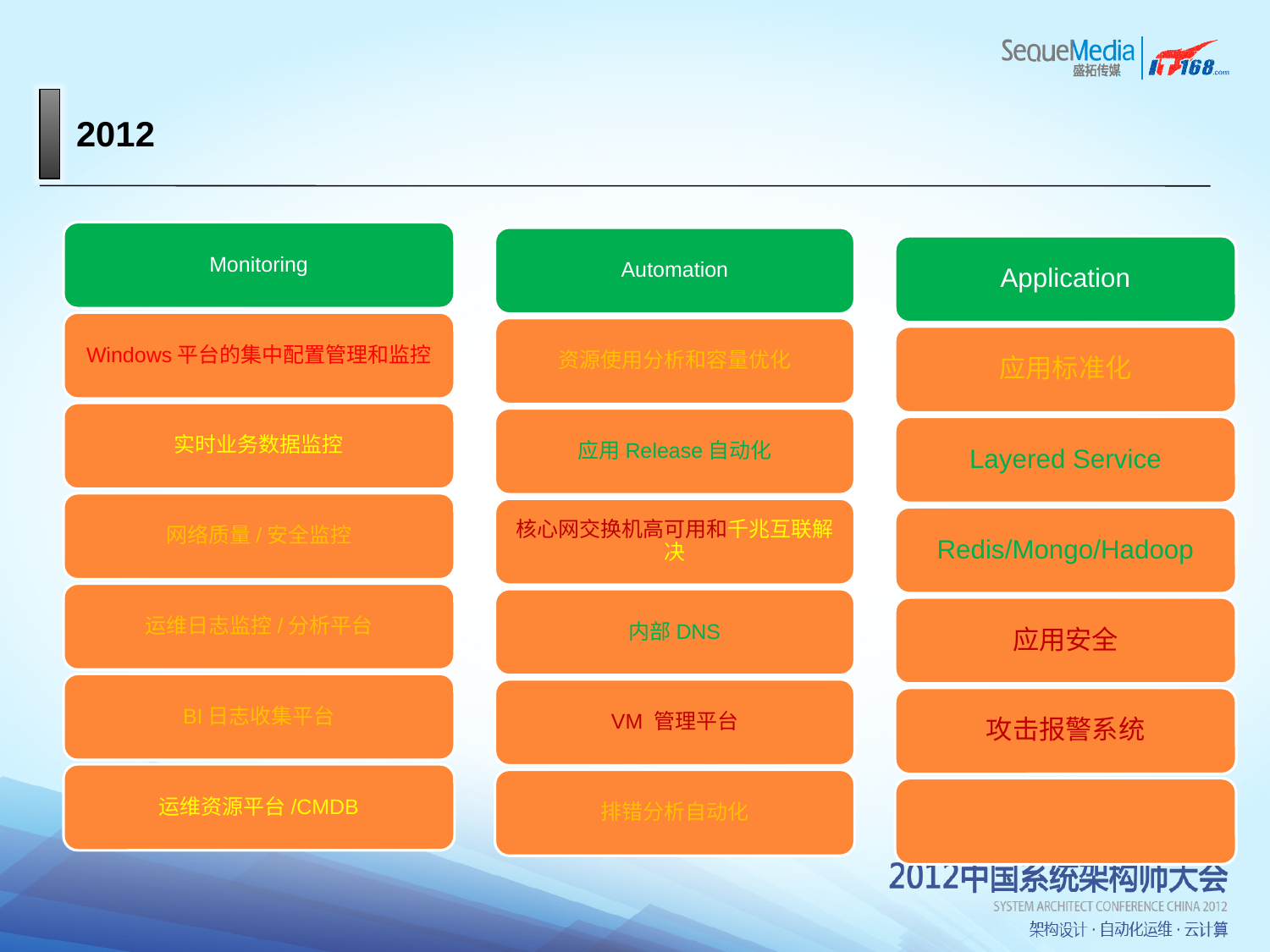

# 2012
Monitoring
Windows平台的集中配置管理和监控
实时业务数据监控
网络质量/安全监控
运维日志监控/分析平台
BI日志收集平台
运维资源平台/CMDB
Automation
资源使用分析和容量优化
应用Release自动化
核心网交换机高可用和千兆互联解决
内部DNS
VM 管理平台
排错分析自动化
Application
应用标准化
Layered Service
Redis/Mongo/Hadoop
应用安全
攻击报警系统